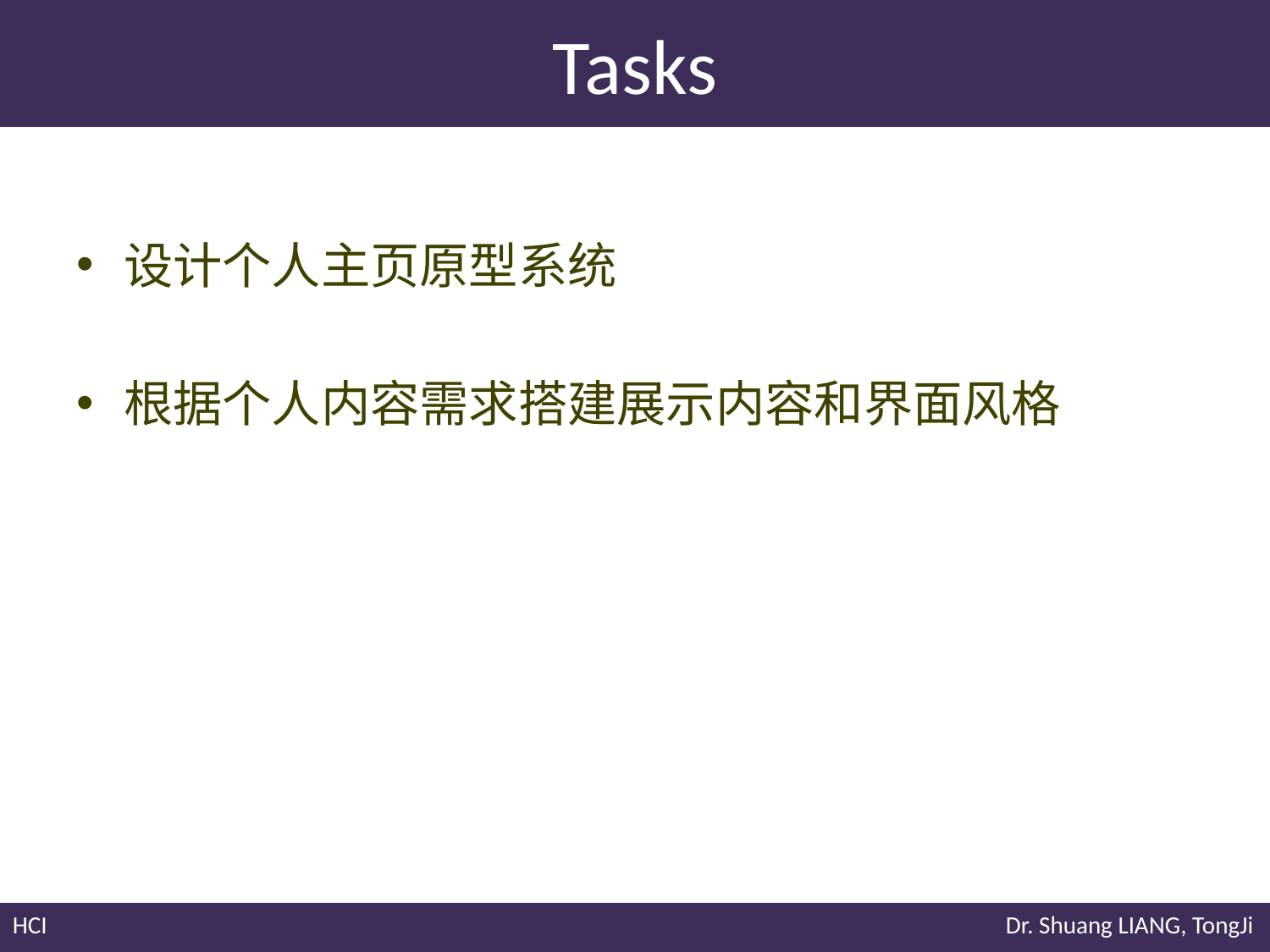

# Tasks

设计个人主页原型系统

根据个人内容需求搭建展示内容和界面风格
HCI							                   Dr. Shuang LIANG, TongJi